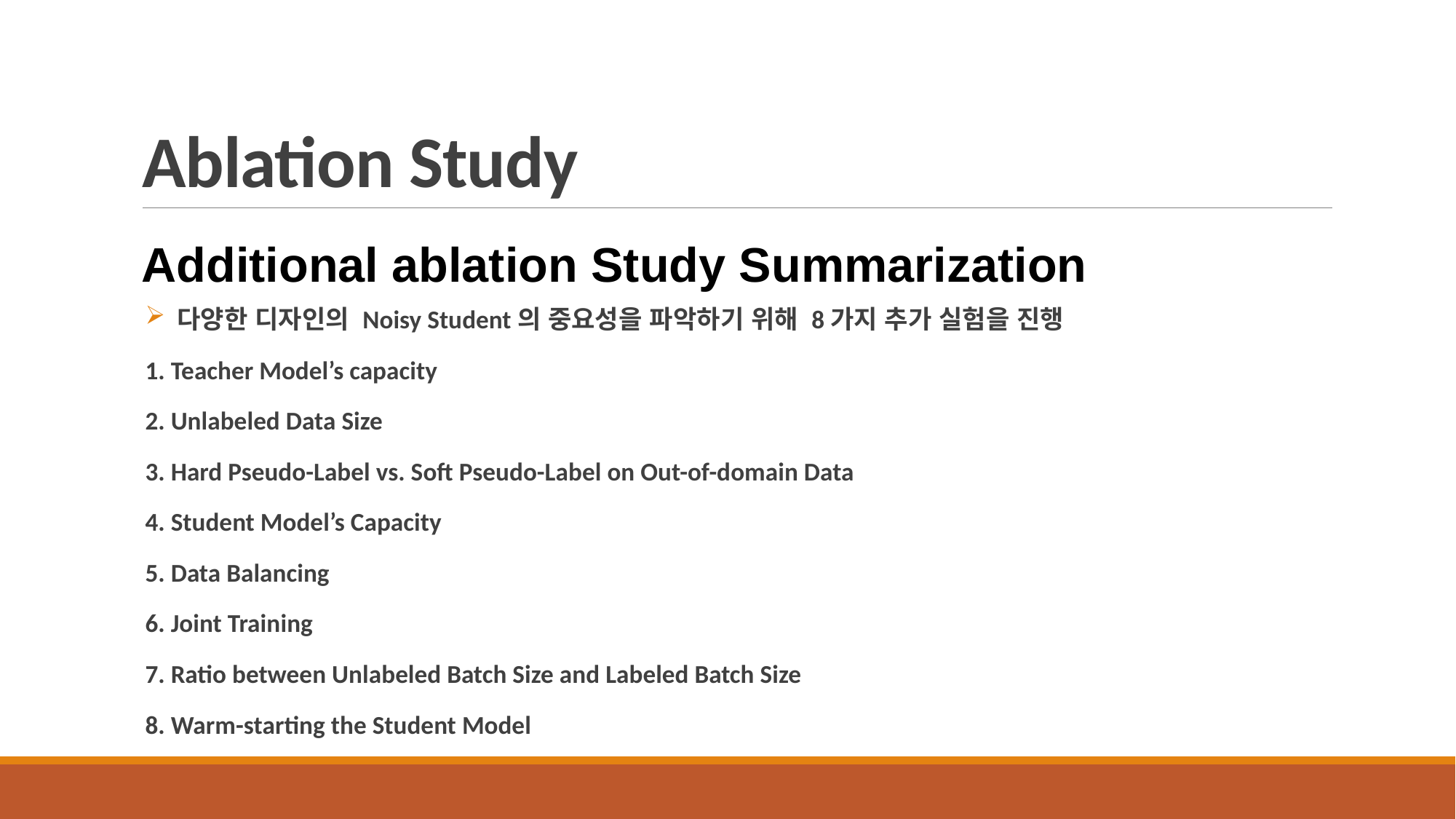

# Ablation Study
Additional ablation Study Summarization
 다양한 디자인의 Noisy Student의 중요성을 파악하기 위해 8가지 추가 실험을 진행
1. Teacher Model’s capacity
2. Unlabeled Data Size
3. Hard Pseudo-Label vs. Soft Pseudo-Label on Out-of-domain Data
4. Student Model’s Capacity
5. Data Balancing
6. Joint Training
7. Ratio between Unlabeled Batch Size and Labeled Batch Size
8. Warm-starting the Student Model